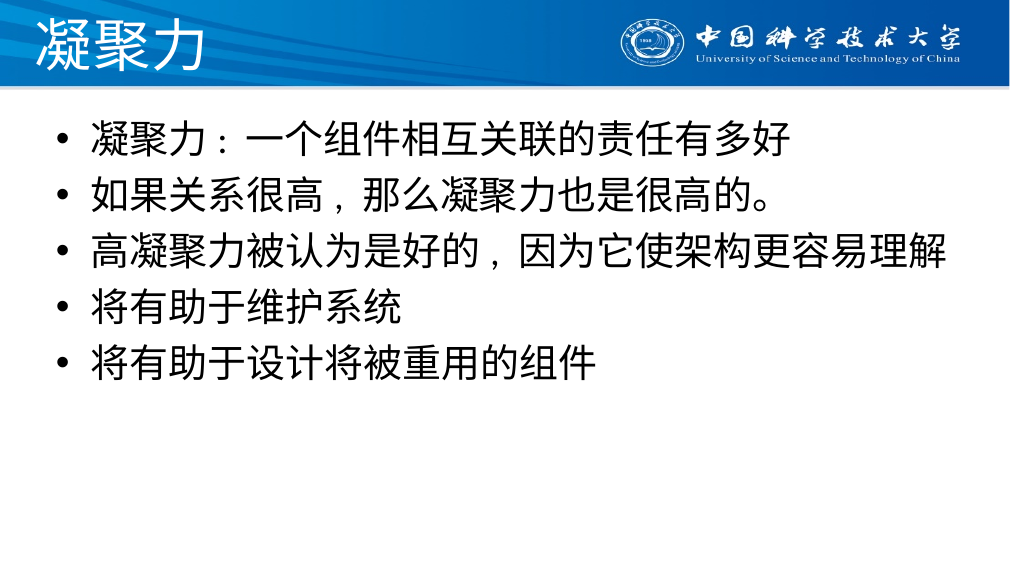

# 凝聚力
凝聚力: 一个组件相互关联的责任有多好
如果关系很高, 那么凝聚力也是很高的。
高凝聚力被认为是好的, 因为它使架构更容易理解
将有助于维护系统
将有助于设计将被重用的组件